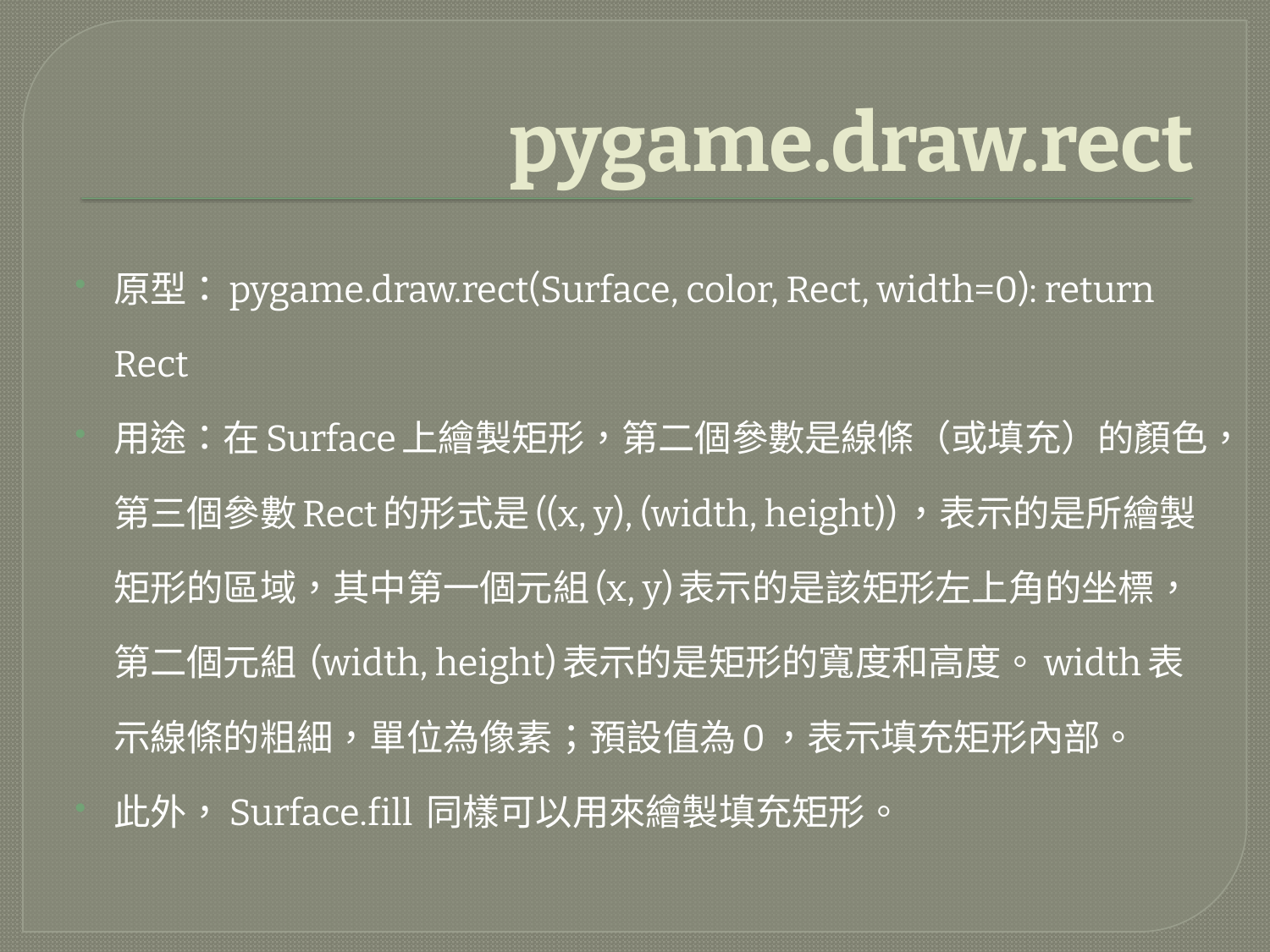

# pygame.draw.rect
原型：pygame.draw.rect(Surface, color, Rect, width=0): return Rect
用途：在Surface上繪製矩形，第二個參數是線條（或填充）的顏色，第三個參數Rect的形式是((x, y), (width, height))，表示的是所繪製矩形的區域，其中第一個元組(x, y)表示的是該矩形左上角的坐標，第二個元組 (width, height)表示的是矩形的寬度和高度。width表示線條的粗細，單位為像素；預設值為0，表示填充矩形內部。
此外，Surface.fill 同樣可以用來繪製填充矩形。